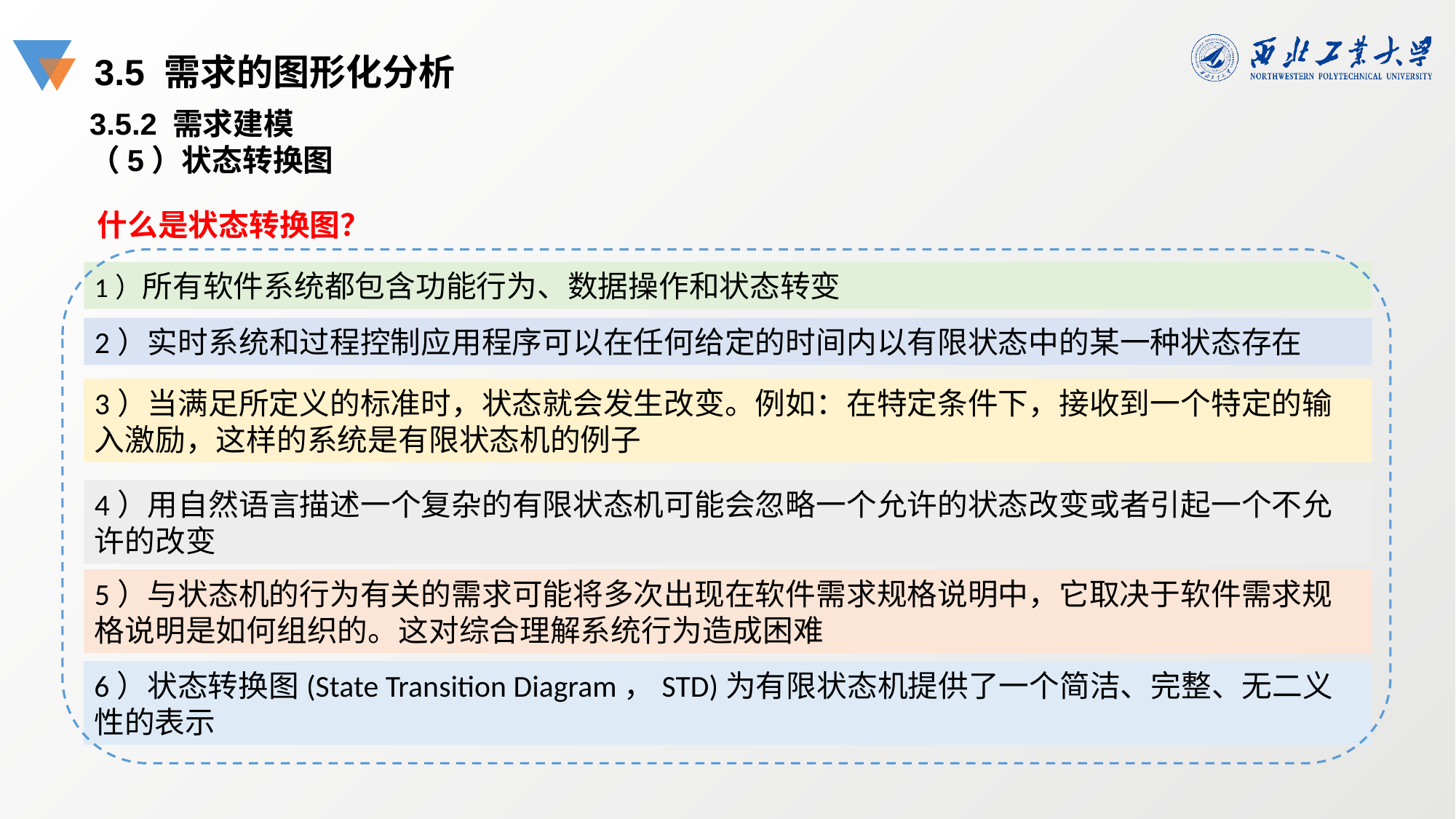

3.5 需求的图形化分析
3.5.2 需求建模
（5）状态转换图
什么是状态转换图？

1）所有软件系统都包含功能行为、数据操作和状态转变
2）实时系统和过程控制应用程序可以在任何给定的时间内以有限状态中的某一种状态存在
3）当满足所定义的标准时，状态就会发生改变。例如：在特定条件下，接收到一个特定的输入激励，这样的系统是有限状态机的例子
4）用自然语言描述一个复杂的有限状态机可能会忽略一个允许的状态改变或者引起一个不允许的改变
5）与状态机的行为有关的需求可能将多次出现在软件需求规格说明中，它取决于软件需求规格说明是如何组织的。这对综合理解系统行为造成困难
6）状态转换图(State Transition Diagram，STD)为有限状态机提供了一个简洁、完整、无二义性的表示

31